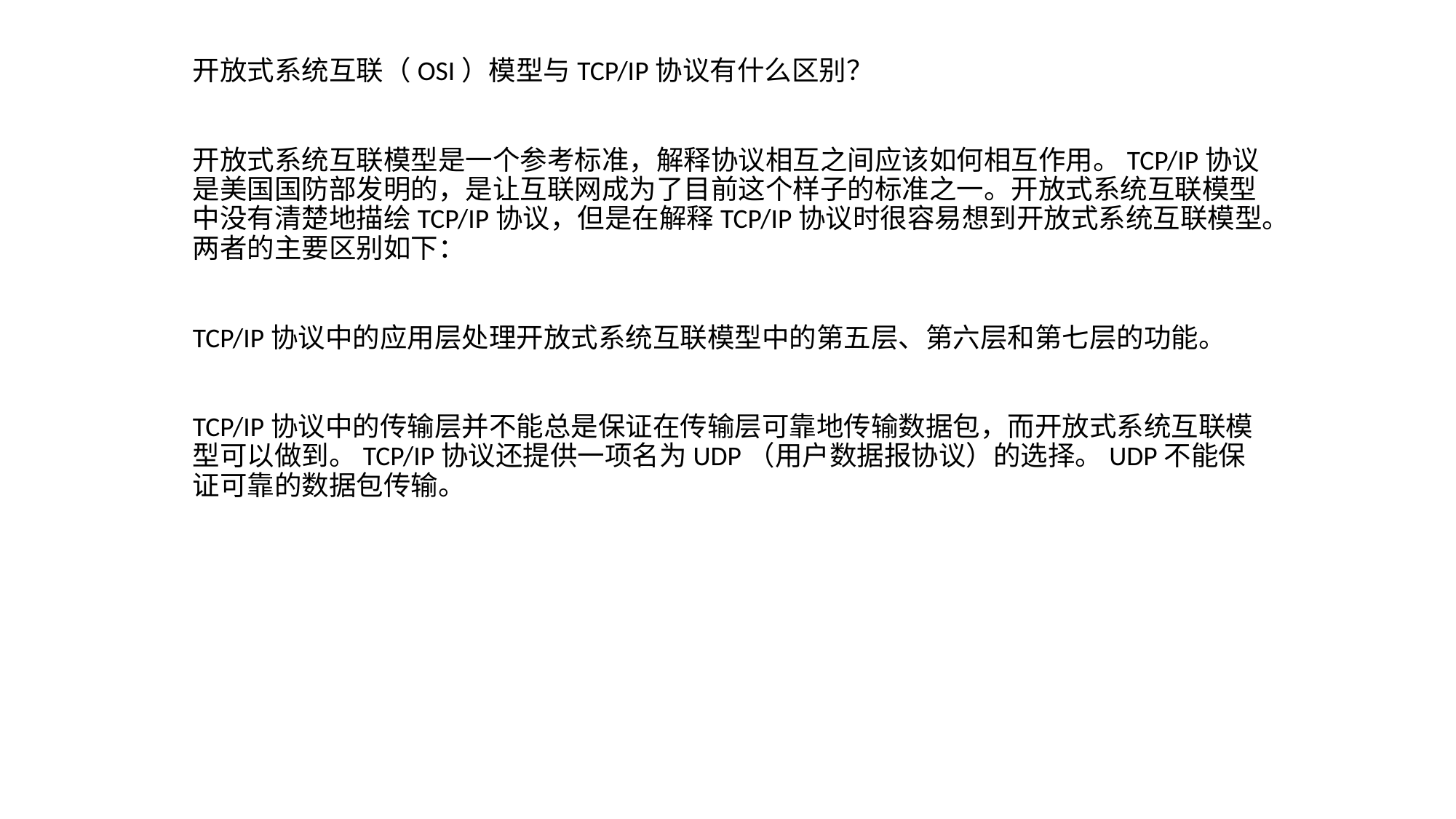

开放式系统互联（OSI）模型与TCP/IP协议有什么区别？

开放式系统互联模型是一个参考标准，解释协议相互之间应该如何相互作用。TCP/IP协议是美国国防部发明的，是让互联网成为了目前这个样子的标准之一。开放式系统互联模型中没有清楚地描绘TCP/IP协议，但是在解释TCP/IP协议时很容易想到开放式系统互联模型。两者的主要区别如下：

TCP/IP协议中的应用层处理开放式系统互联模型中的第五层、第六层和第七层的功能。

TCP/IP协议中的传输层并不能总是保证在传输层可靠地传输数据包，而开放式系统互联模型可以做到。TCP/IP协议还提供一项名为UDP（用户数据报协议）的选择。UDP不能保证可靠的数据包传输。